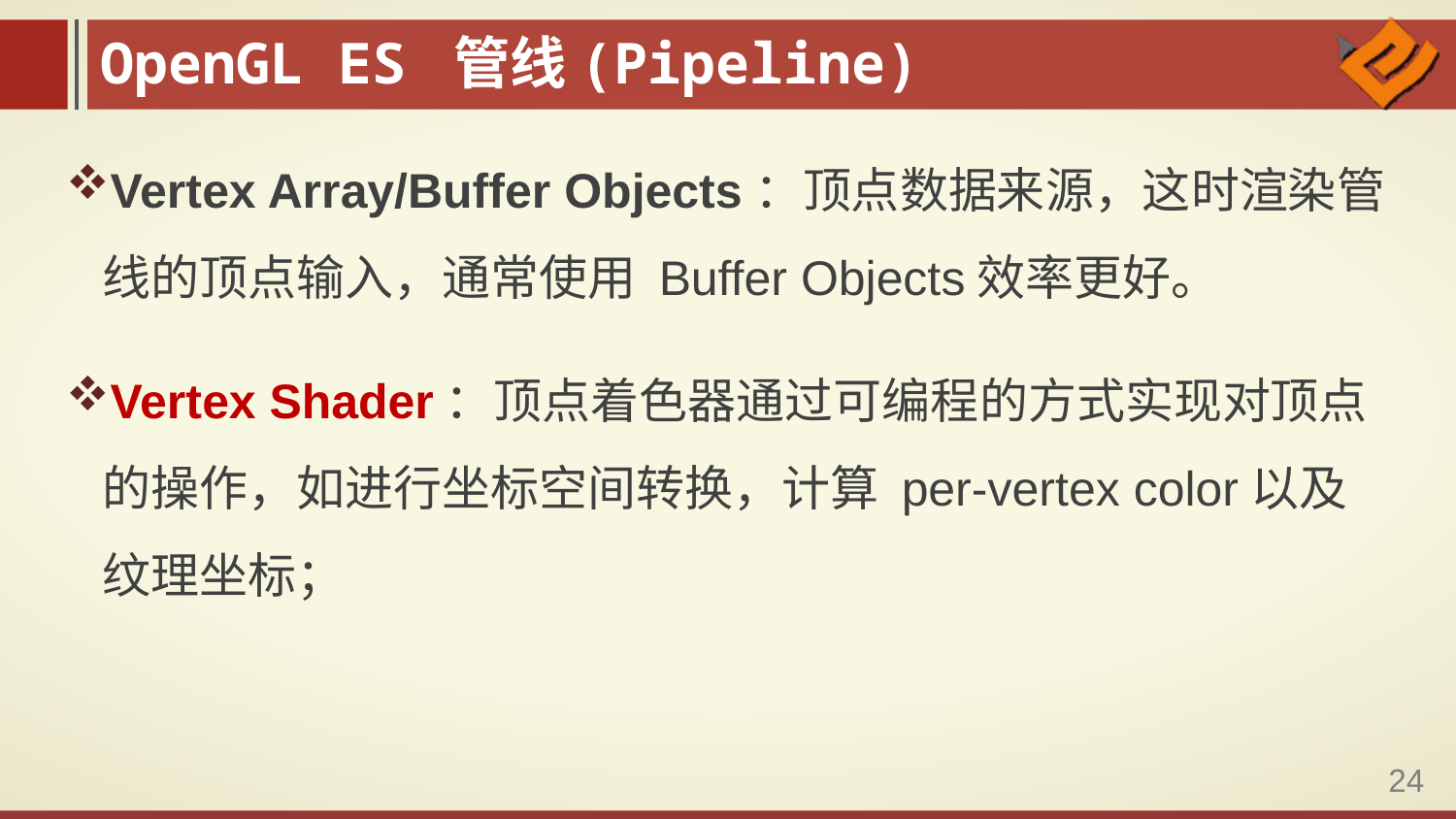

OpenGL ES 管线(Pipeline)
Vertex Array/Buffer Objects：顶点数据来源，这时渲染管线的顶点输入，通常使用 Buffer Objects效率更好。
Vertex Shader：顶点着色器通过可编程的方式实现对顶点的操作，如进行坐标空间转换，计算 per-vertex color以及纹理坐标；